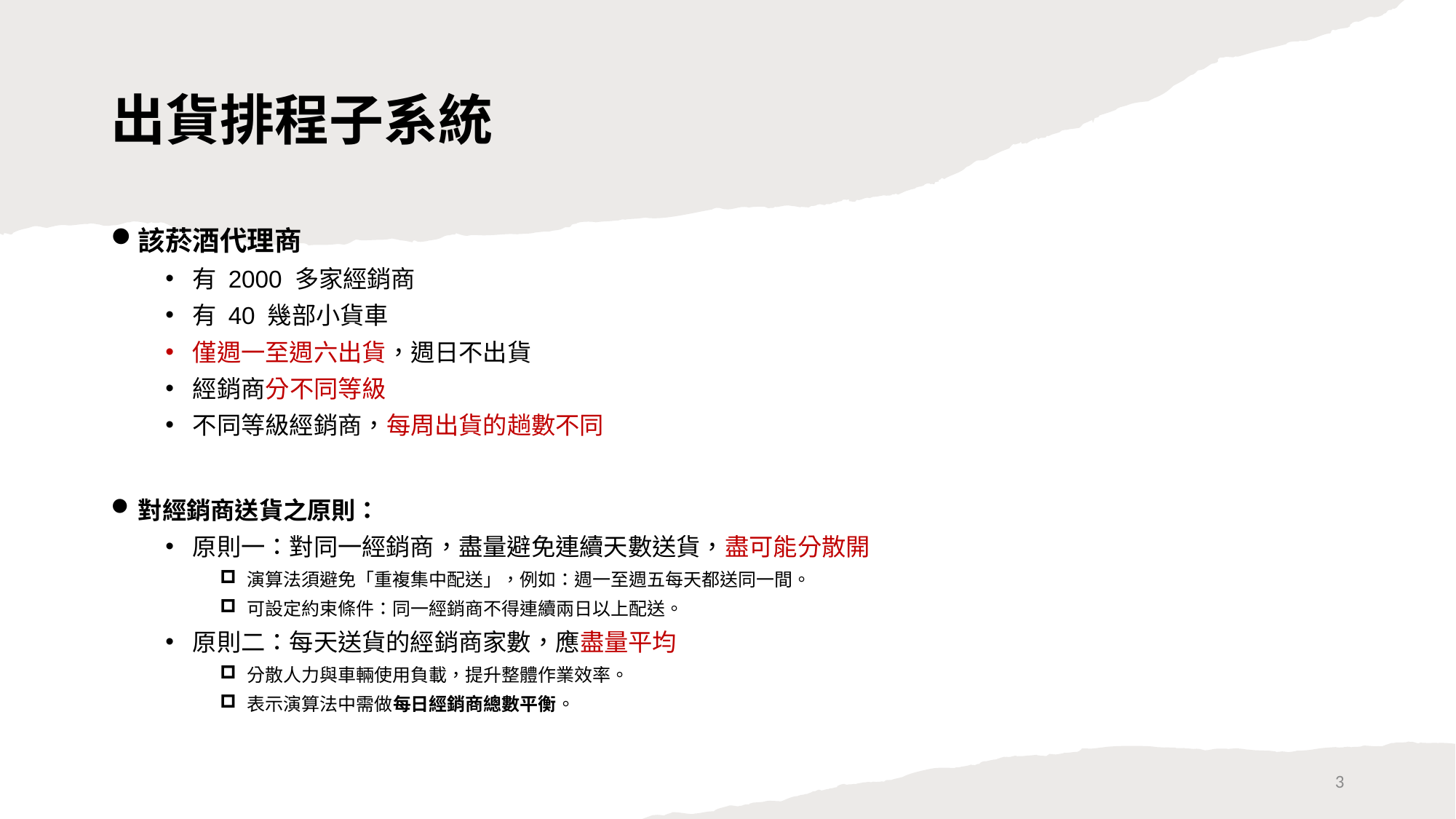

# 出貨排程子系統
該菸酒代理商
有 2000 多家經銷商
有 40 幾部小貨車
僅週一至週六出貨，週日不出貨
經銷商分不同等級
不同等級經銷商，每周出貨的趟數不同

對經銷商送貨之原則：
原則一：對同一經銷商，盡量避免連續天數送貨，盡可能分散開
演算法須避免「重複集中配送」，例如：週一至週五每天都送同一間。
可設定約束條件：同一經銷商不得連續兩日以上配送。
原則二：每天送貨的經銷商家數，應盡量平均
分散人力與車輛使用負載，提升整體作業效率。
表示演算法中需做每日經銷商總數平衡。

3